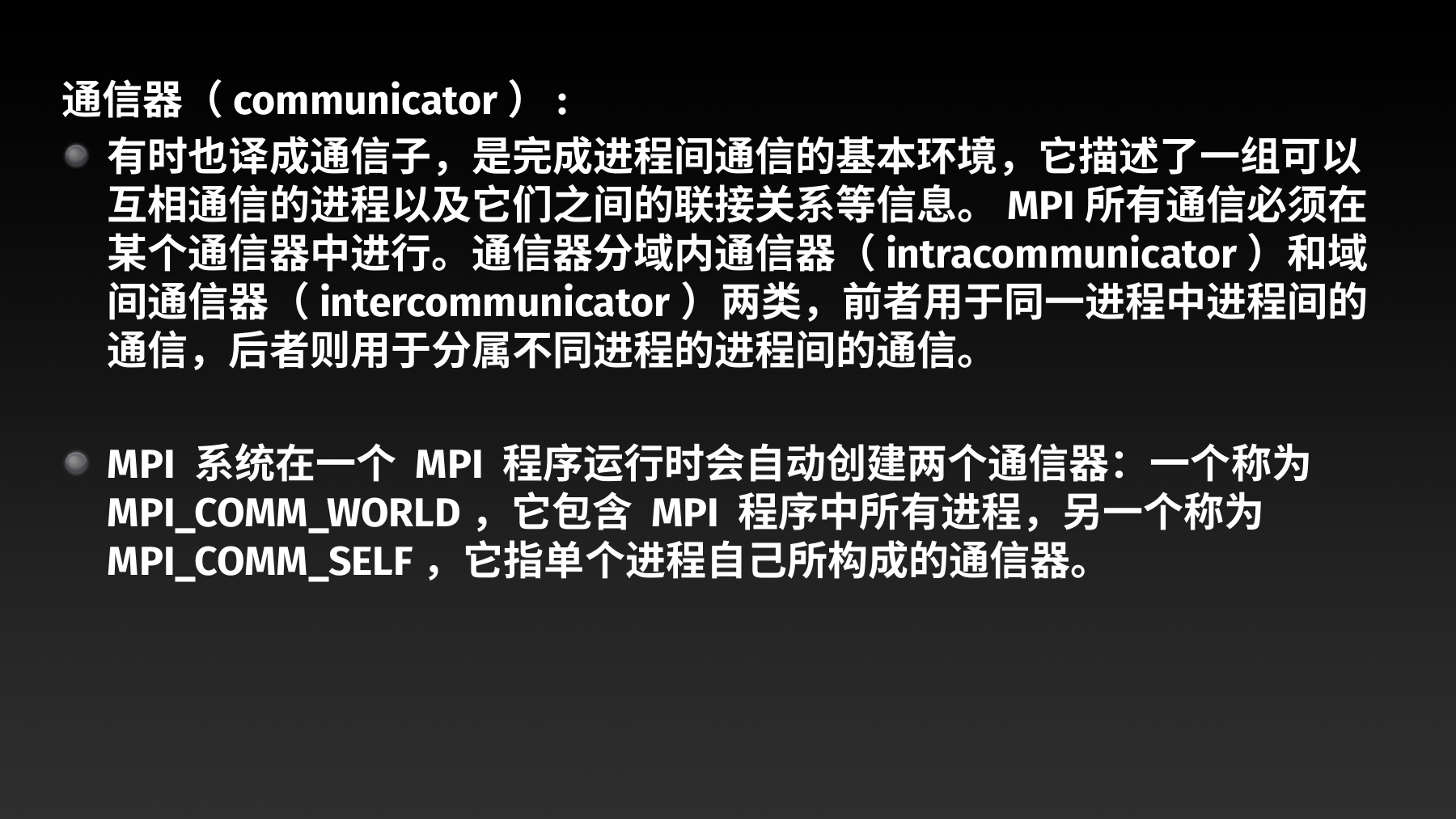

通信器（communicator）:
有时也译成通信子，是完成进程间通信的基本环境，它描述了一组可以互相通信的进程以及它们之间的联接关系等信息。MPI所有通信必须在某个通信器中进行。通信器分域内通信器（intracommunicator）和域间通信器（intercommunicator）两类，前者用于同一进程中进程间的通信，后者则用于分属不同进程的进程间的通信。

MPI 系统在一个 MPI 程序运行时会自动创建两个通信器：一个称为 MPI_COMM_WORLD，它包含 MPI 程序中所有进程，另一个称为MPI_COMM_SELF，它指单个进程自己所构成的通信器。